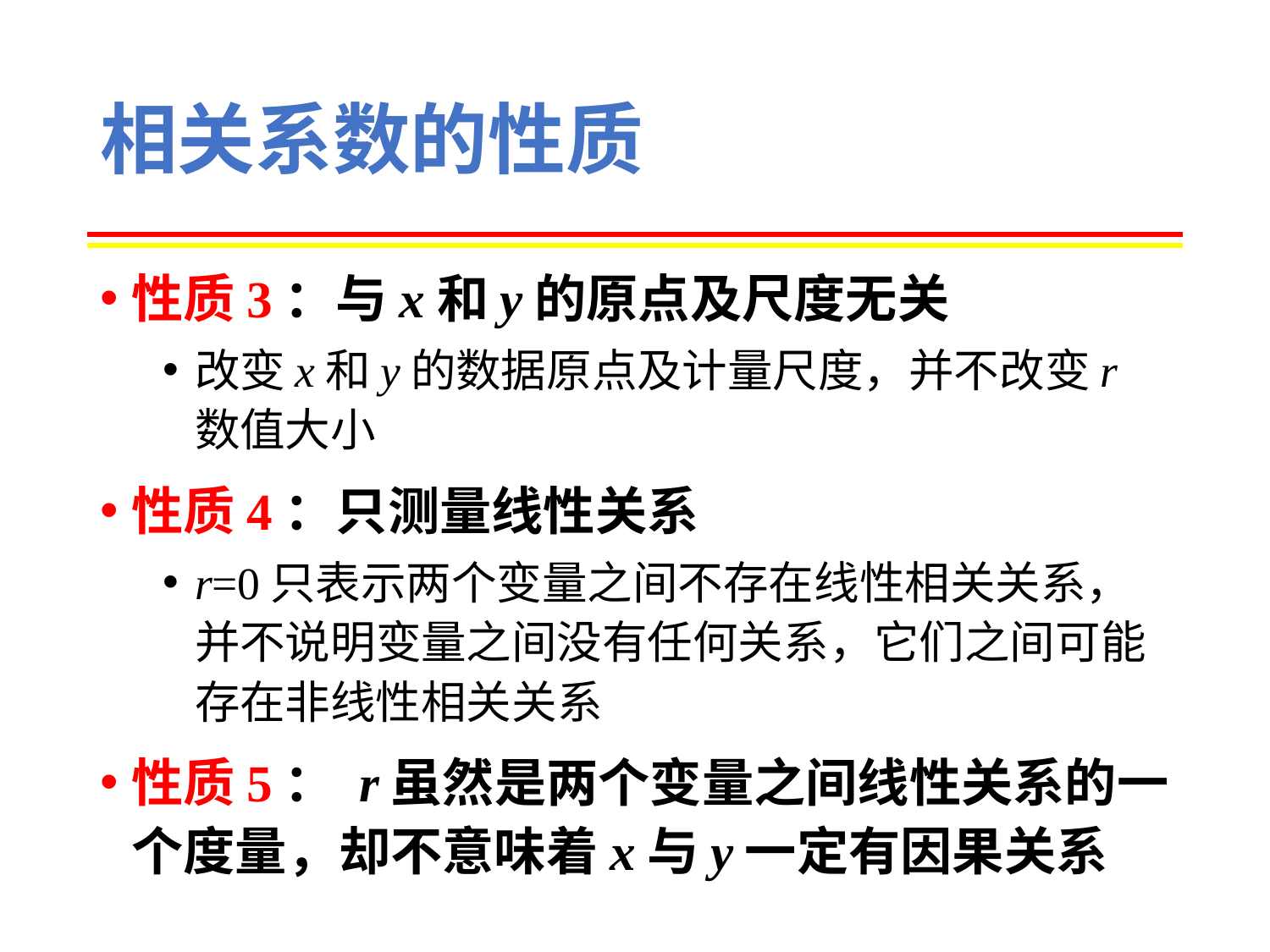

# 相关系数的性质
性质3：与x和y的原点及尺度无关
改变x和y的数据原点及计量尺度，并不改变r数值大小
性质4：只测量线性关系
r=0只表示两个变量之间不存在线性相关关系，并不说明变量之间没有任何关系，它们之间可能存在非线性相关关系
性质5： r虽然是两个变量之间线性关系的一个度量，却不意味着x与y一定有因果关系